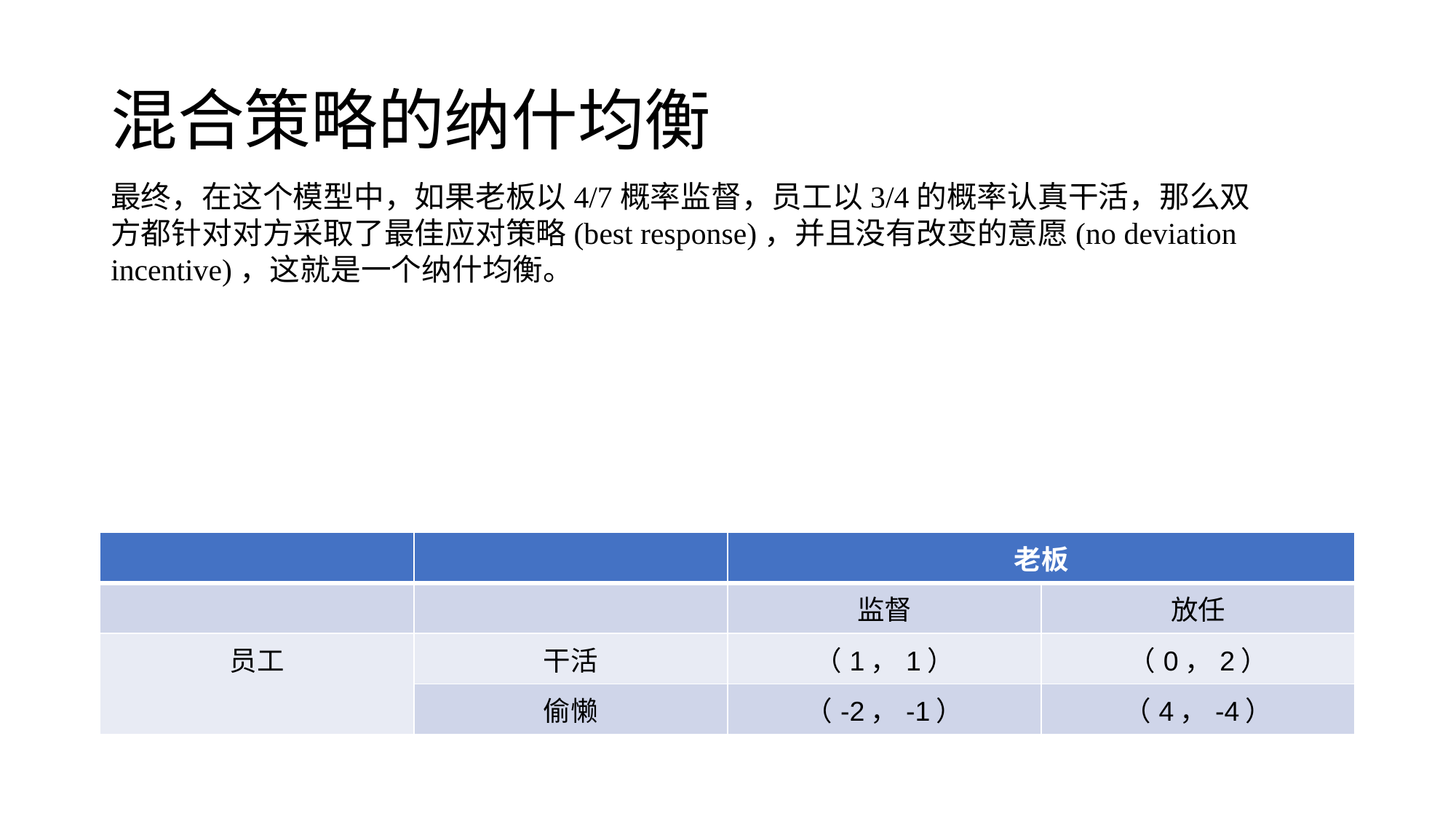

# 混合策略的纳什均衡
最终，在这个模型中，如果老板以4/7概率监督，员工以3/4的概率认真干活，那么双方都针对对方采取了最佳应对策略(best response)，并且没有改变的意愿(no deviation incentive)，这就是一个纳什均衡。
|  |  | 老板 |  |
| --- | --- | --- | --- |
|  |  | 监督 | 放任 |
| 员工 | 干活 | （1，1） | （0，2） |
|  | 偷懒 | （-2，-1） | （4，-4） |